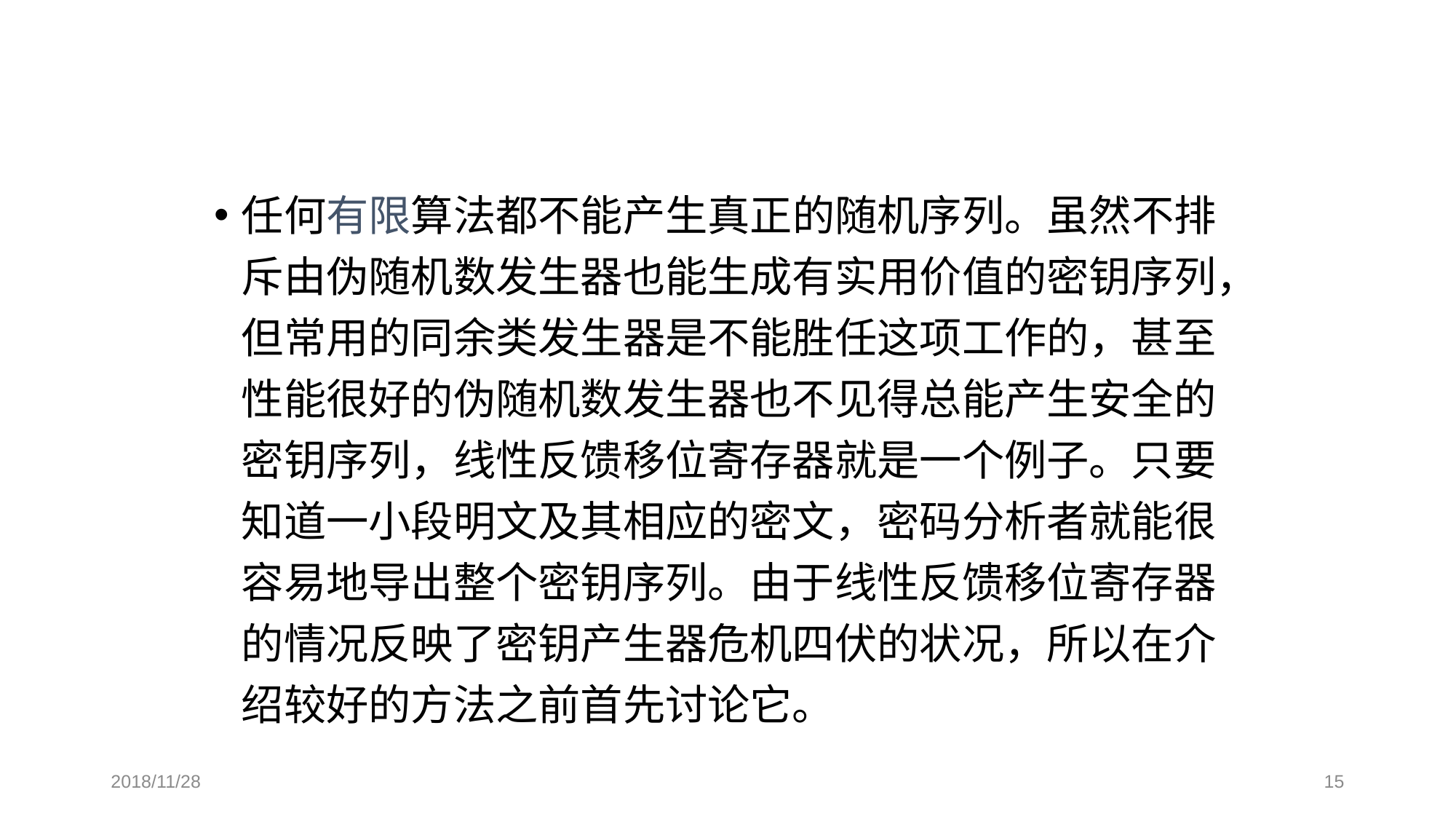

任何有限算法都不能产生真正的随机序列。虽然不排斥由伪随机数发生器也能生成有实用价值的密钥序列，但常用的同余类发生器是不能胜任这项工作的，甚至性能很好的伪随机数发生器也不见得总能产生安全的密钥序列，线性反馈移位寄存器就是一个例子。只要知道一小段明文及其相应的密文，密码分析者就能很容易地导出整个密钥序列。由于线性反馈移位寄存器的情况反映了密钥产生器危机四伏的状况，所以在介绍较好的方法之前首先讨论它。
2018/11/28
15